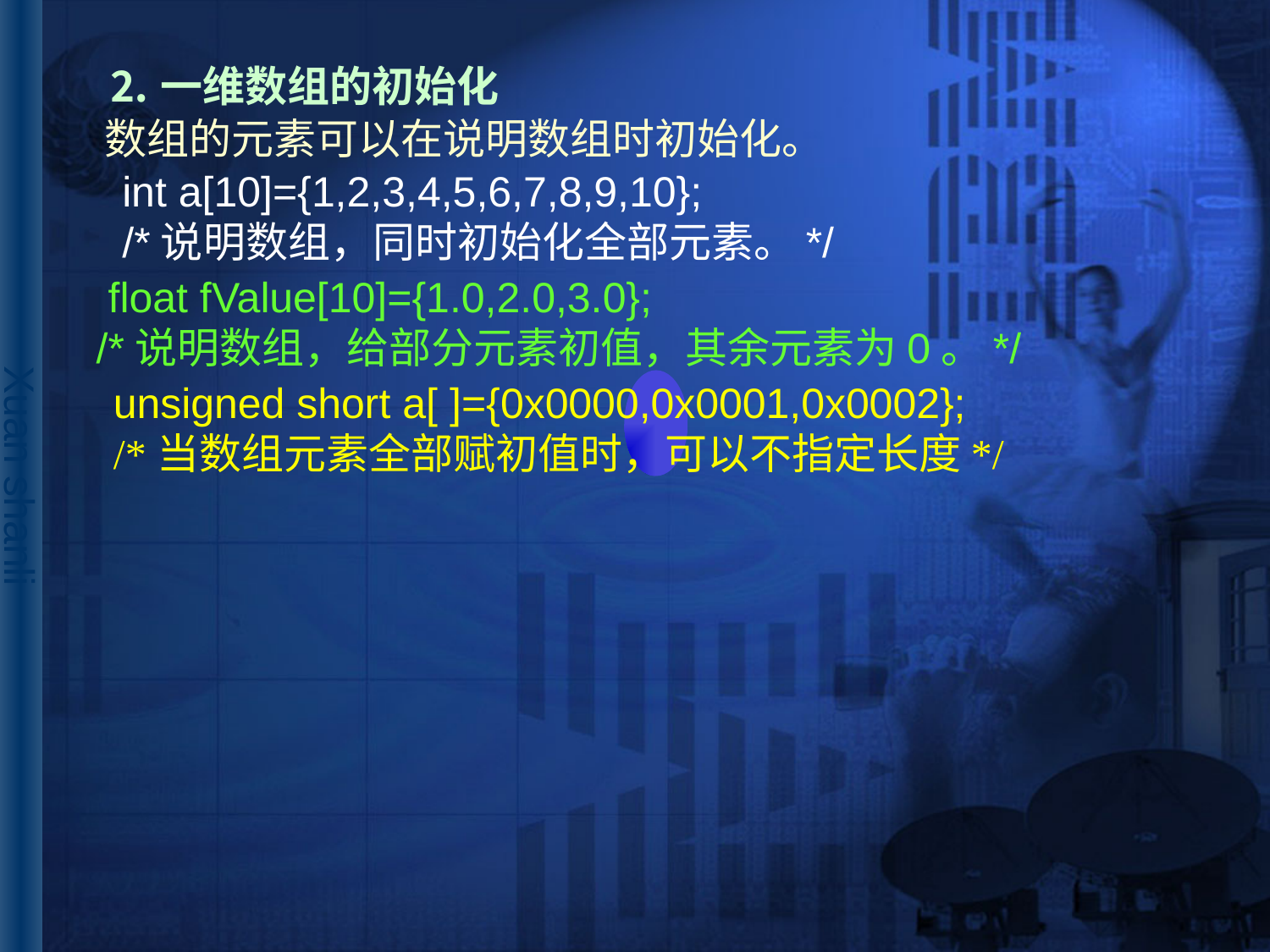

# ⒉一维数组的初始化
       数组的元素可以在说明数组时初始化。
int a[10]={1,2,3,4,5,6,7,8,9,10};
/*说明数组，同时初始化全部元素。*/
 float fValue[10]={1.0,2.0,3.0};
/*说明数组，给部分元素初值，其余元素为0。*/
unsigned short a[ ]={0x0000,0x0001,0x0002};
/*当数组元素全部赋初值时，可以不指定长度*/